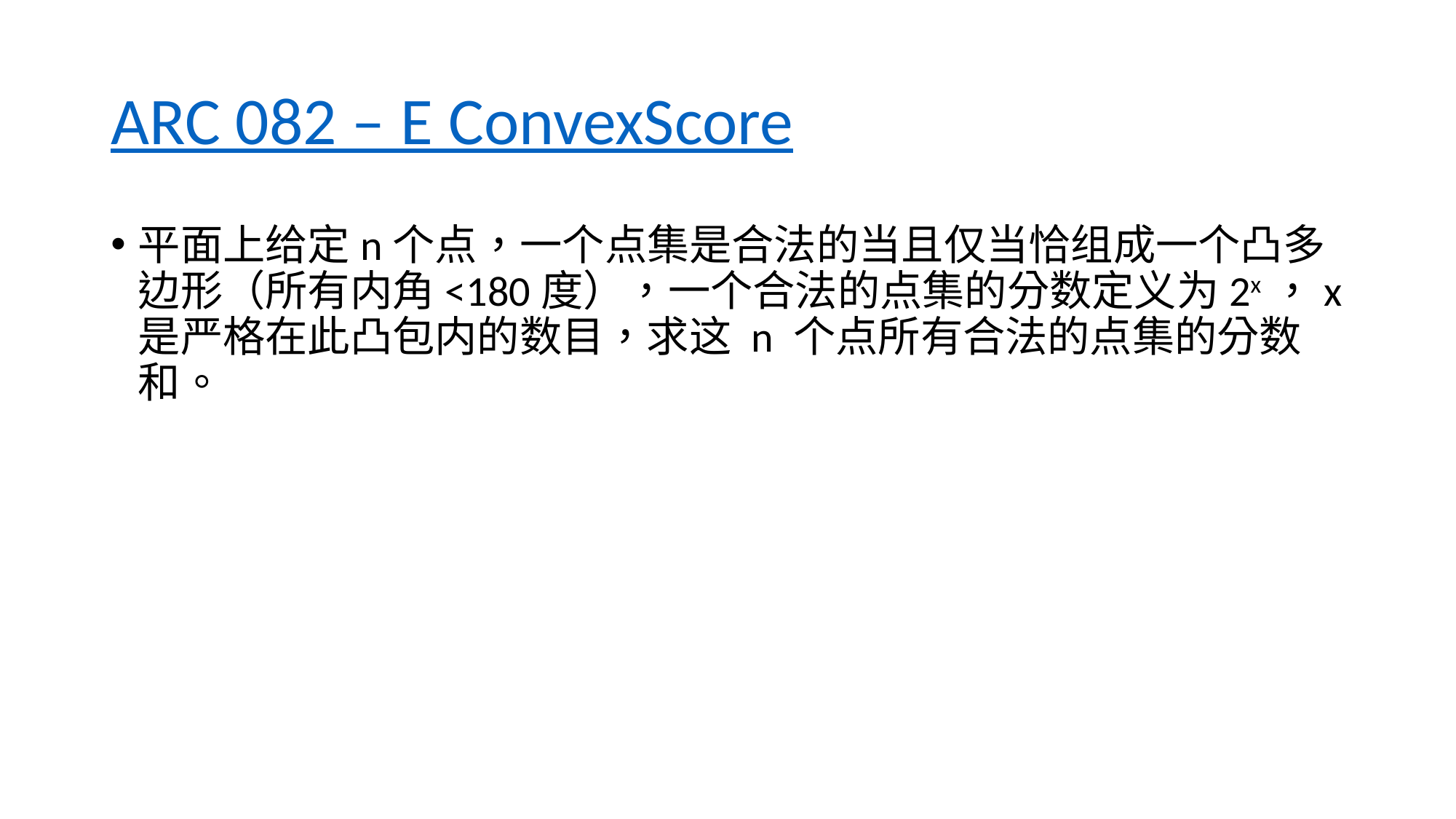

# ARC 082 – E ConvexScore
平面上给定n个点，一个点集是合法的当且仅当恰组成一个凸多边形（所有内角<180度），一个合法的点集的分数定义为2x，x 是严格在此凸包内的数目，求这 n 个点所有合法的点集的分数和。